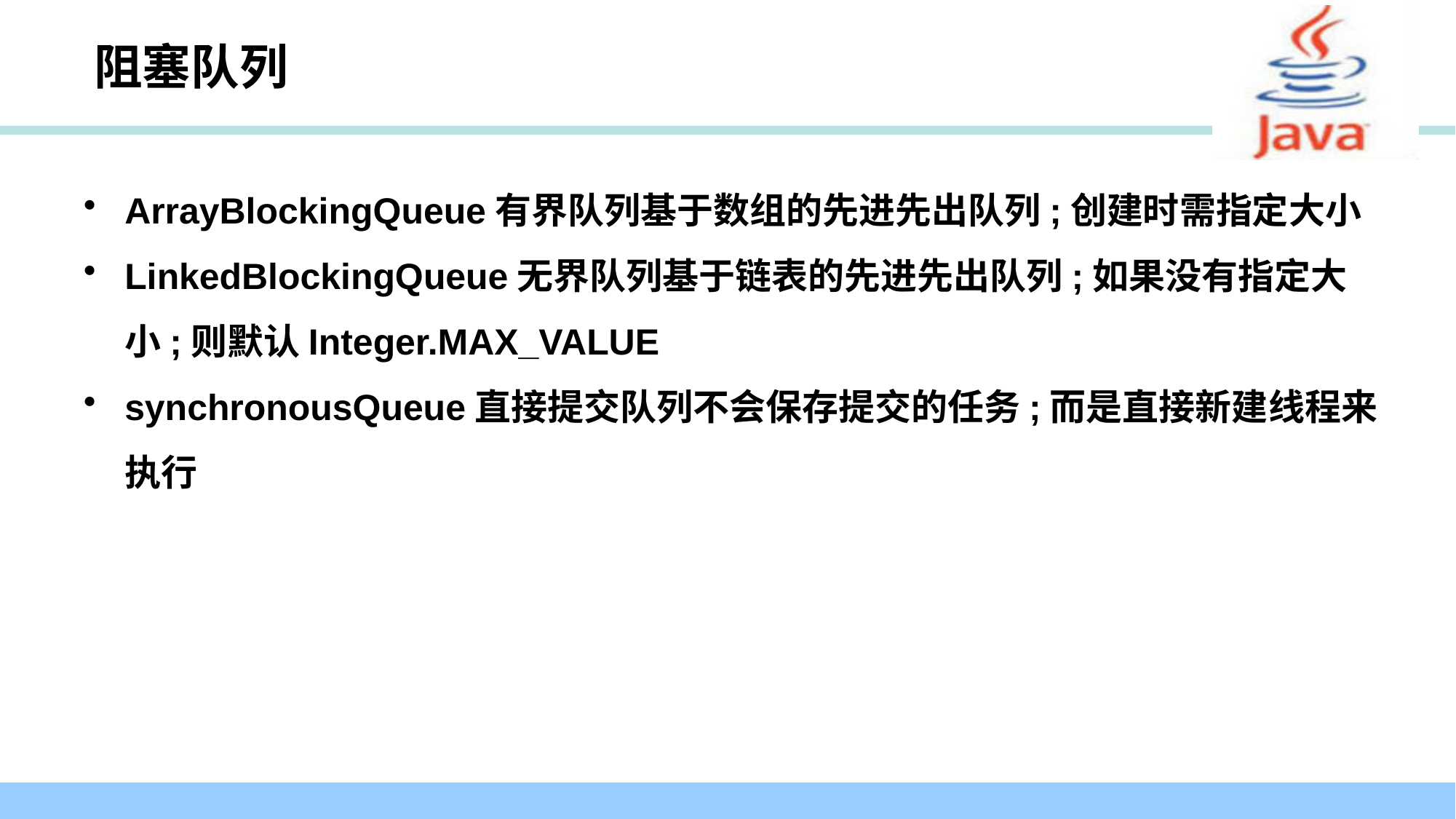

# 阻塞队列
ArrayBlockingQueue有界队列基于数组的先进先出队列;创建时需指定大小
LinkedBlockingQueue无界队列基于链表的先进先出队列;如果没有指定大小;则默认Integer.MAX_VALUE
synchronousQueue直接提交队列不会保存提交的任务;而是直接新建线程来执行